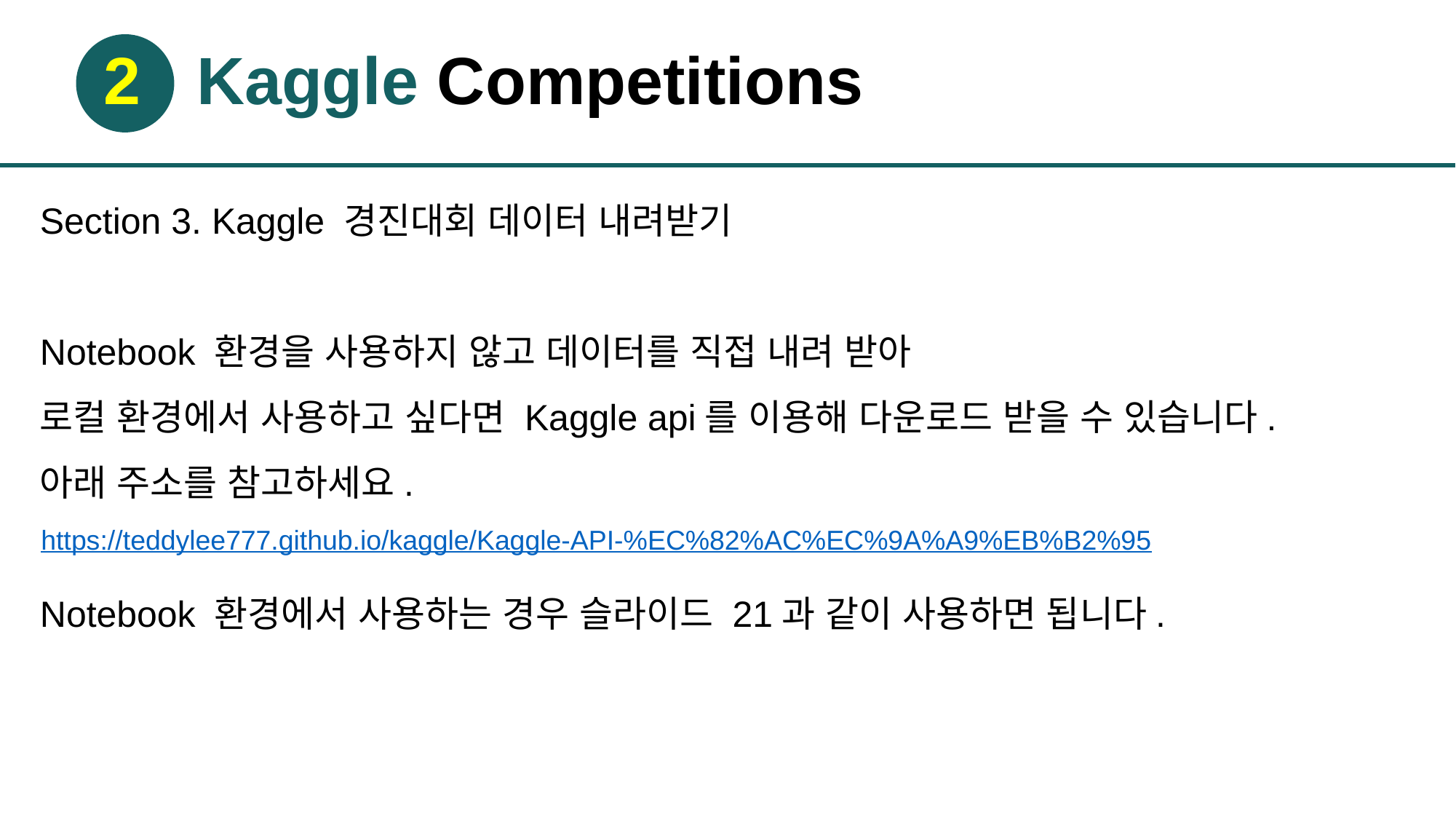

# 2   Kaggle Competitions

Section 3. Kaggle 경진대회 데이터 내려받기

Notebook 환경을 사용하지 않고 데이터를 직접 내려 받아
로컬 환경에서 사용하고 싶다면 Kaggle api를 이용해 다운로드 받을 수 있습니다.
아래 주소를 참고하세요.

Notebook 환경에서 사용하는 경우 슬라이드 21과 같이 사용하면 됩니다.

https://teddylee777.github.io/kaggle/Kaggle-API-%EC%82%AC%EC%9A%A9%EB%B2%95